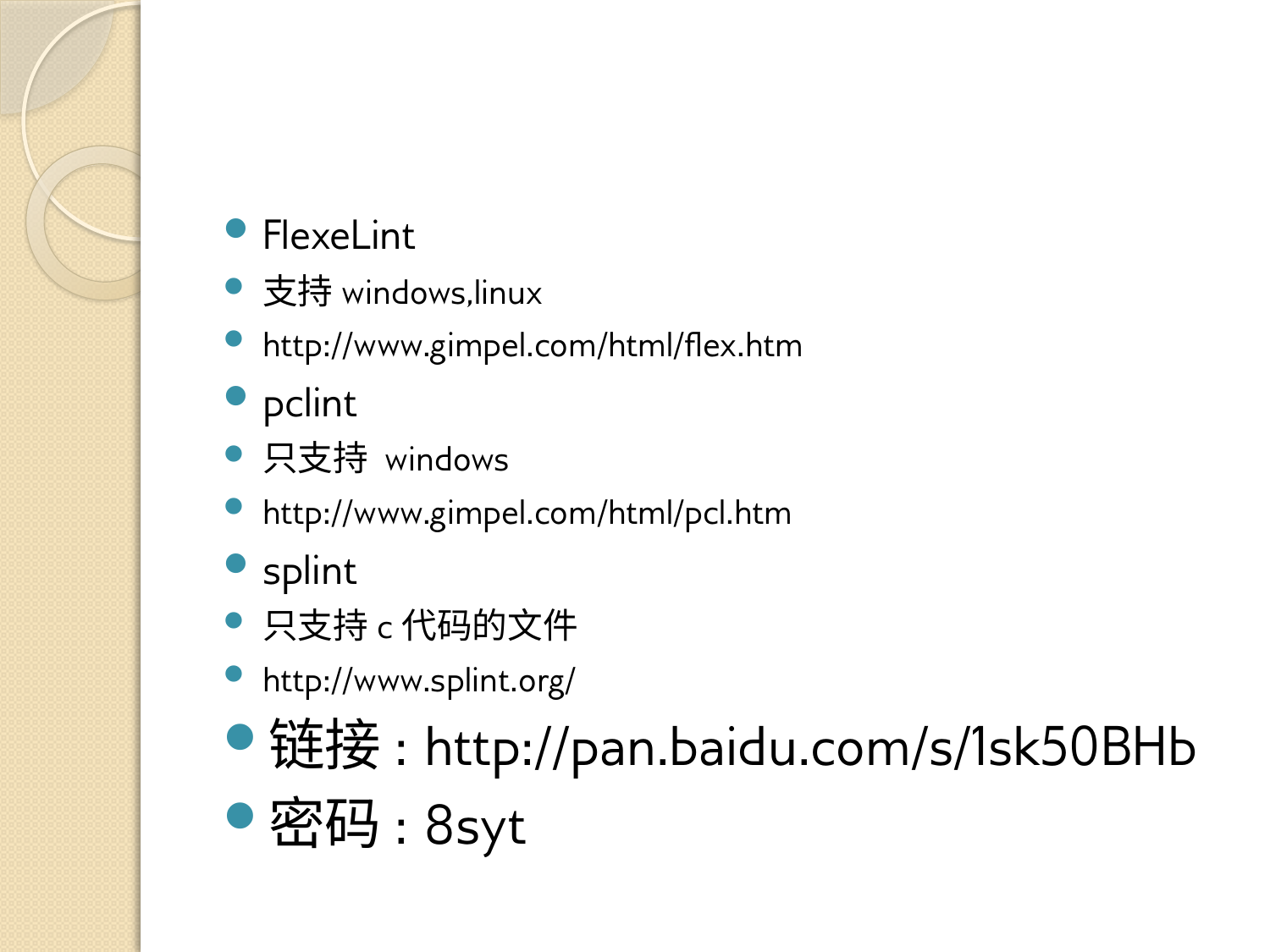

#
FlexeLint
支持windows,linux
http://www.gimpel.com/html/flex.htm
pclint
只支持 windows
http://www.gimpel.com/html/pcl.htm
splint
只支持c代码的文件
http://www.splint.org/
链接: http://pan.baidu.com/s/1sk50BHb
密码: 8syt